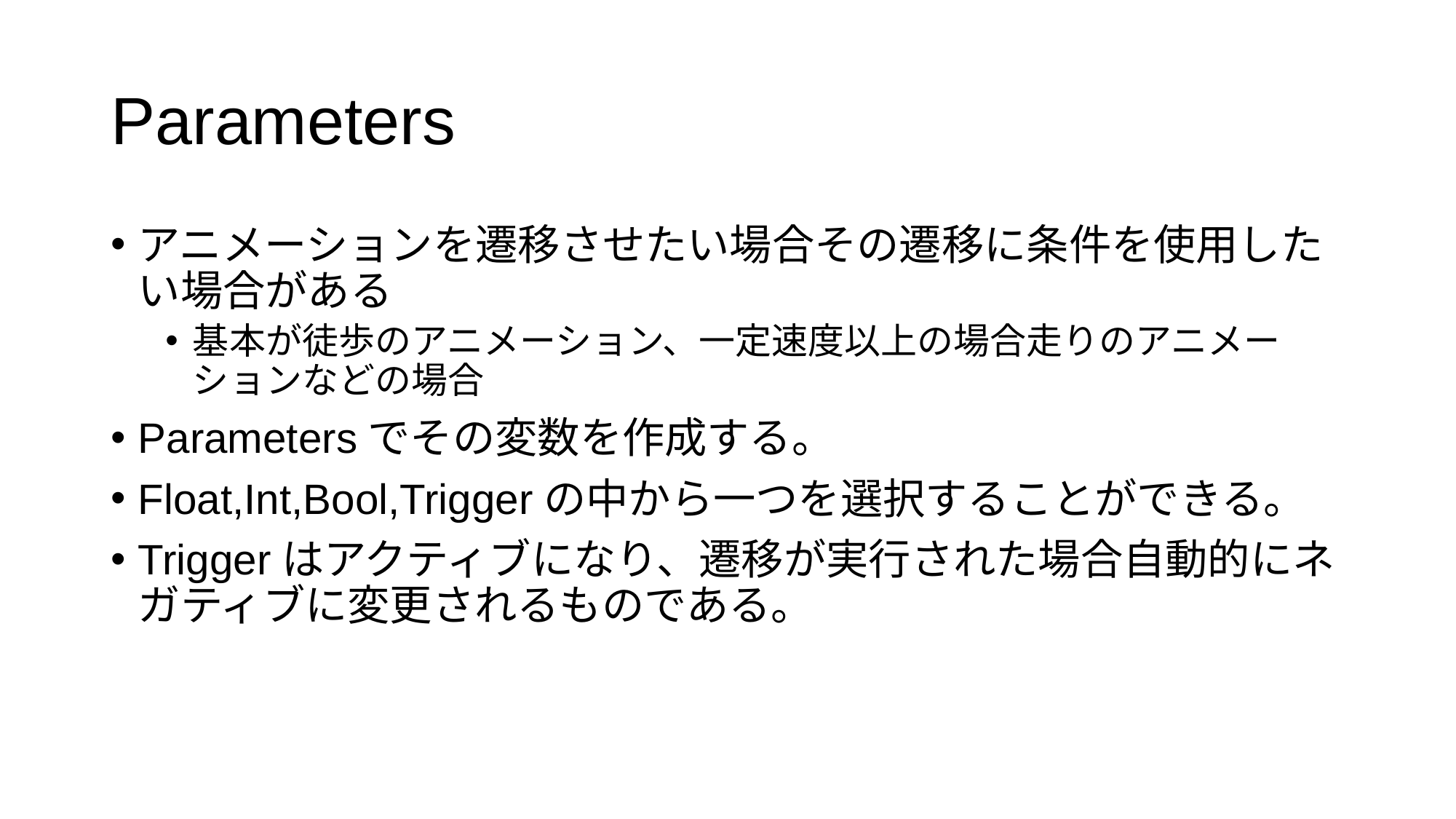

# Parameters
アニメーションを遷移させたい場合その遷移に条件を使用したい場合がある
基本が徒歩のアニメーション、一定速度以上の場合走りのアニメーションなどの場合
Parametersでその変数を作成する。
Float,Int,Bool,Triggerの中から一つを選択することができる。
Triggerはアクティブになり、遷移が実行された場合自動的にネガティブに変更されるものである。